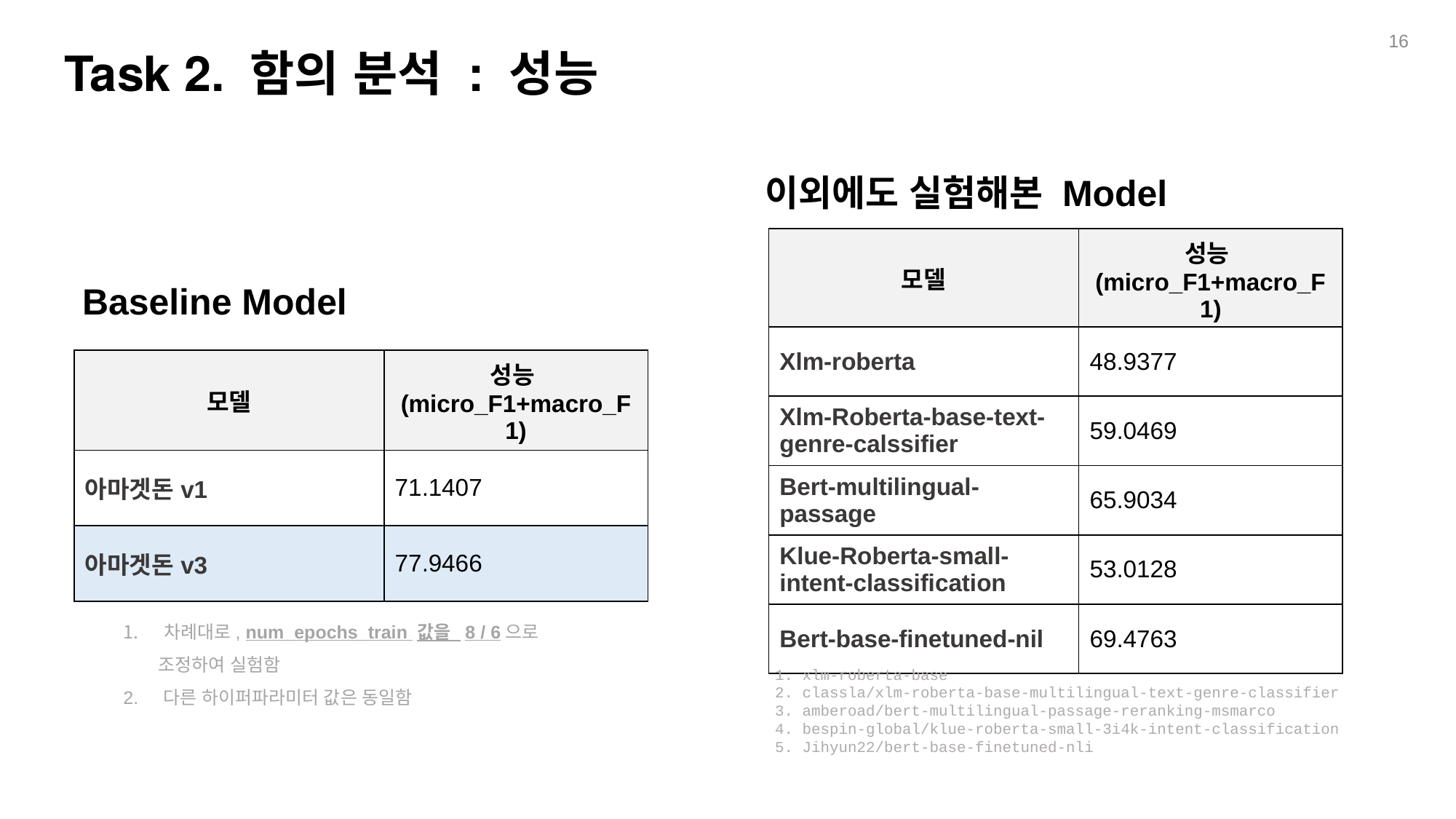

16
Task 2. 함의 분석 : 성능
이외에도 실험해본 Model
| 모델 | 성능(micro\_F1+macro\_F1) |
| --- | --- |
| Xlm-roberta | 48.9377 |
| Xlm-Roberta-base-text-genre-calssifier | 59.0469 |
| Bert-multilingual-passage | 65.9034 |
| Klue-Roberta-small-intent-classification | 53.0128 |
| Bert-base-finetuned-nil | 69.4763 |
Baseline Model
| 모델 | 성능(micro\_F1+macro\_F1) |
| --- | --- |
| 아마겟돈v1 | 71.1407 |
| 아마겟돈v3 | 77.9466 |
차례대로, num_epochs_train 값을  8 / 6으로
      조정하여 실험함
2.    다른 하이퍼파라미터 값은 동일함
1. xlm-roberta-base
2. classla/xlm-roberta-base-multilingual-text-genre-classifier
3. amberoad/bert-multilingual-passage-reranking-msmarco
4. bespin-global/klue-roberta-small-3i4k-intent-classification
5. Jihyun22/bert-base-finetuned-nli